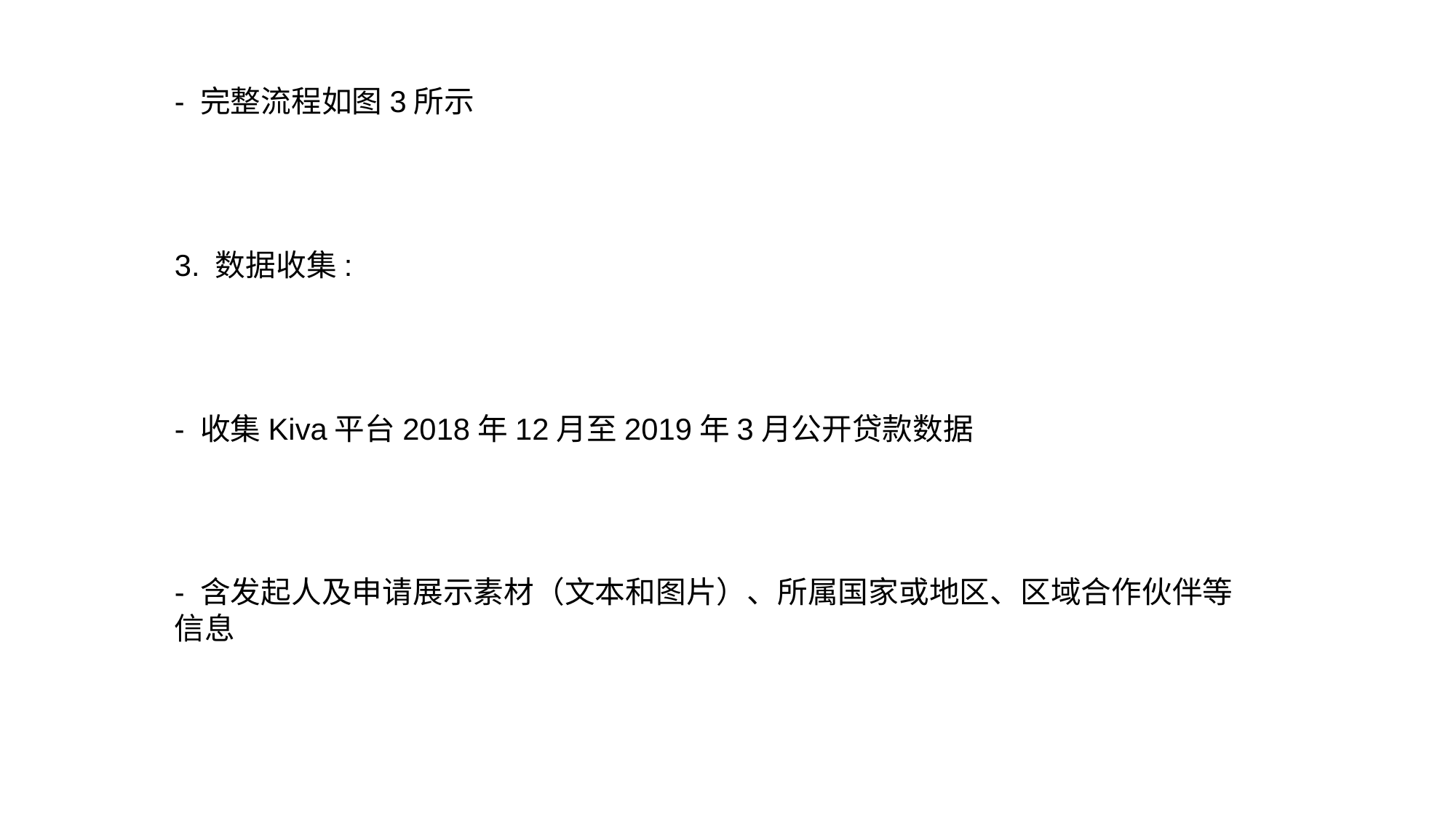

- 完整流程如图3所示

3. 数据收集:
- 收集Kiva平台2018年12月至2019年3月公开贷款数据
- 含发起人及申请展示素材（文本和图片）、所属国家或地区、区域合作伙伴等信息